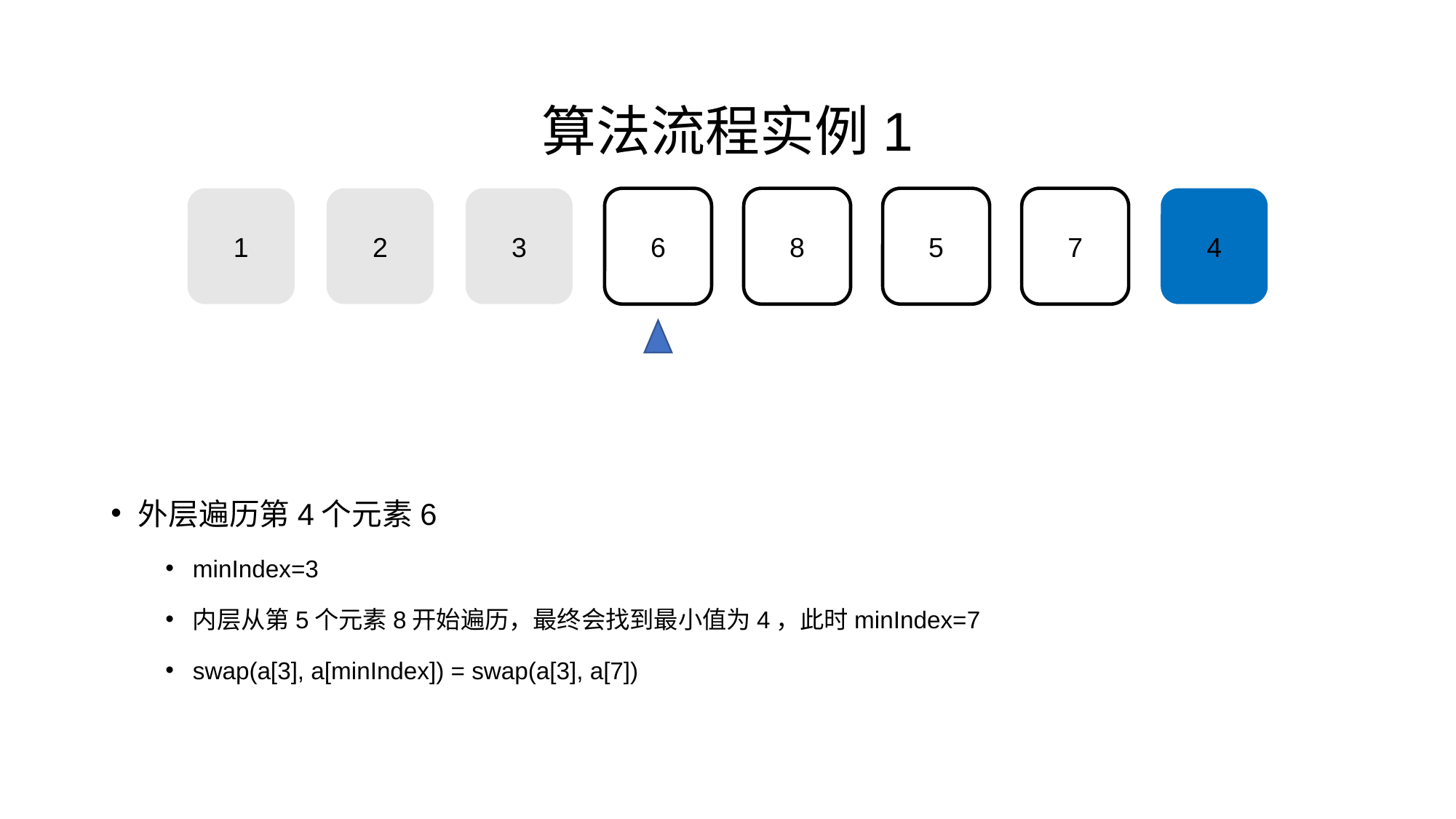

# 算法流程实例1
1
2
3
6
8
5
7
4

外层遍历第4个元素6
minIndex=3
内层从第5个元素8开始遍历，最终会找到最小值为4，此时minIndex=7
swap(a[3], a[minIndex]) = swap(a[3], a[7])